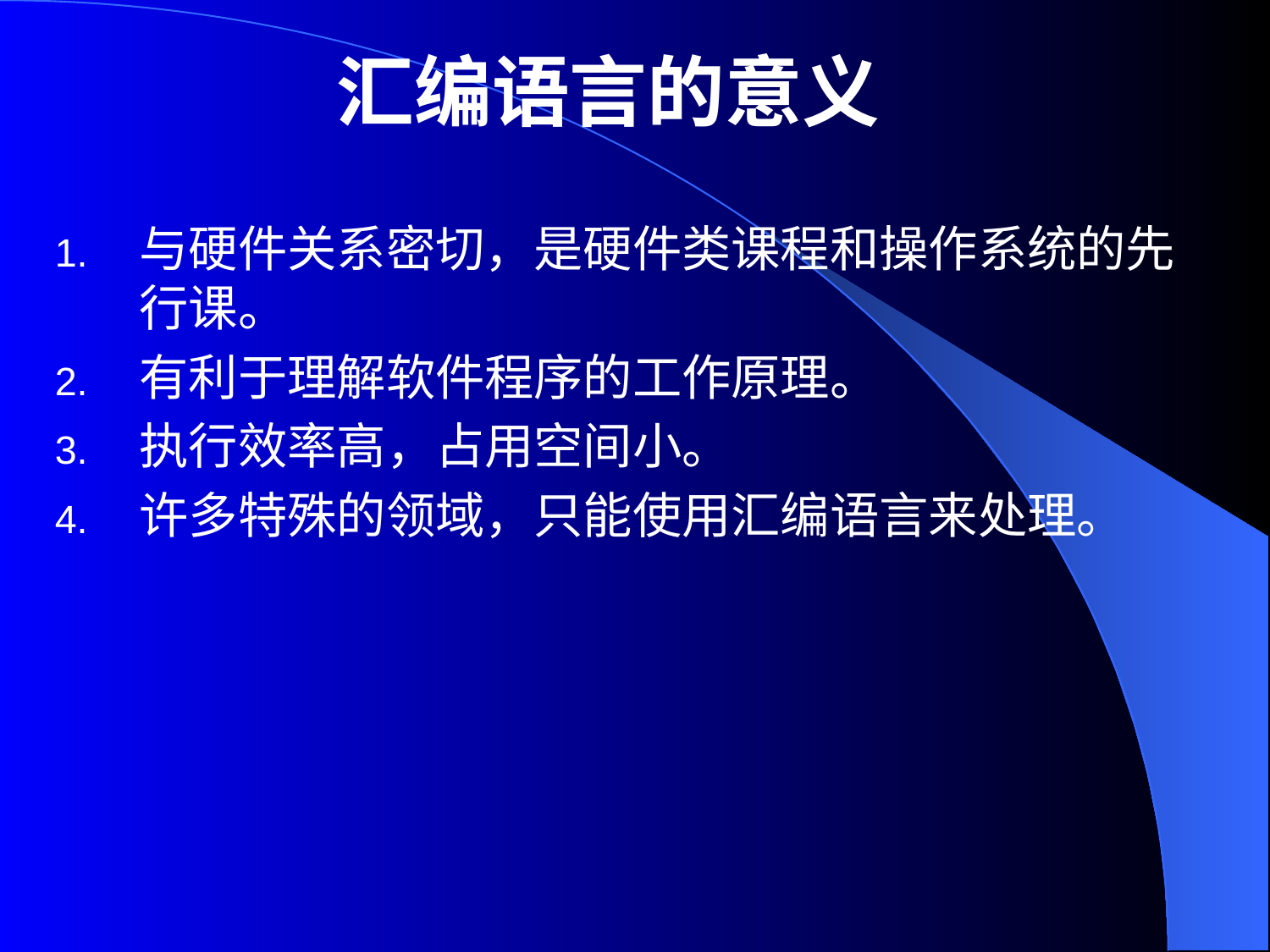

# 汇编语言的意义
与硬件关系密切，是硬件类课程和操作系统的先行课。
有利于理解软件程序的工作原理。
执行效率高，占用空间小。
许多特殊的领域，只能使用汇编语言来处理。